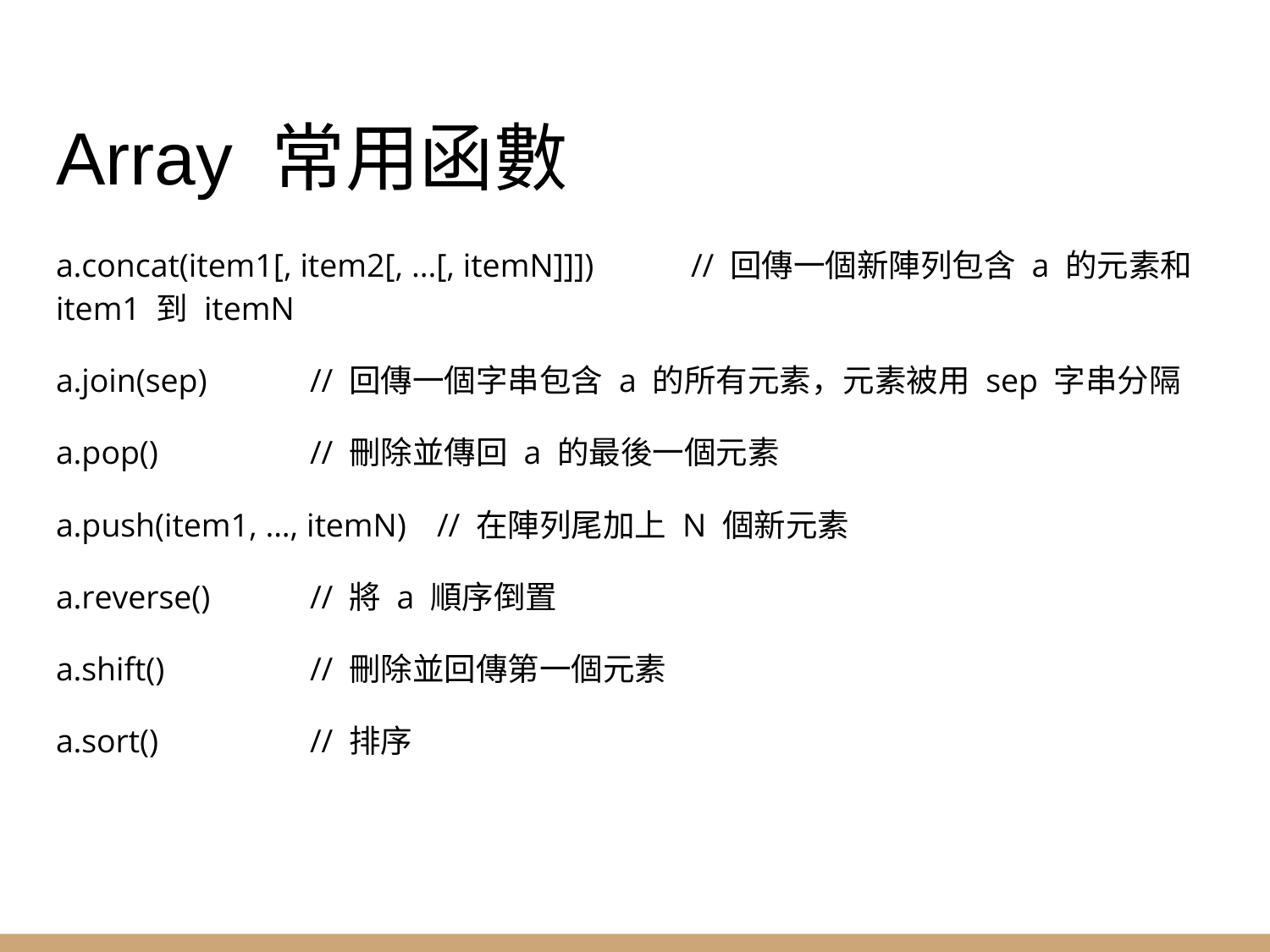

# Array 常用函數
a.concat(item1[, item2[, ...[, itemN]]])	// 回傳一個新陣列包含 a 的元素和 item1 到 itemN
a.join(sep)	// 回傳一個字串包含 a 的所有元素，元素被用 sep 字串分隔
a.pop()		// 刪除並傳回 a 的最後一個元素
a.push(item1, ..., itemN) 	// 在陣列尾加上 N 個新元素
a.reverse()	// 將 a 順序倒置
a.shift()		// 刪除並回傳第一個元素
a.sort()		// 排序